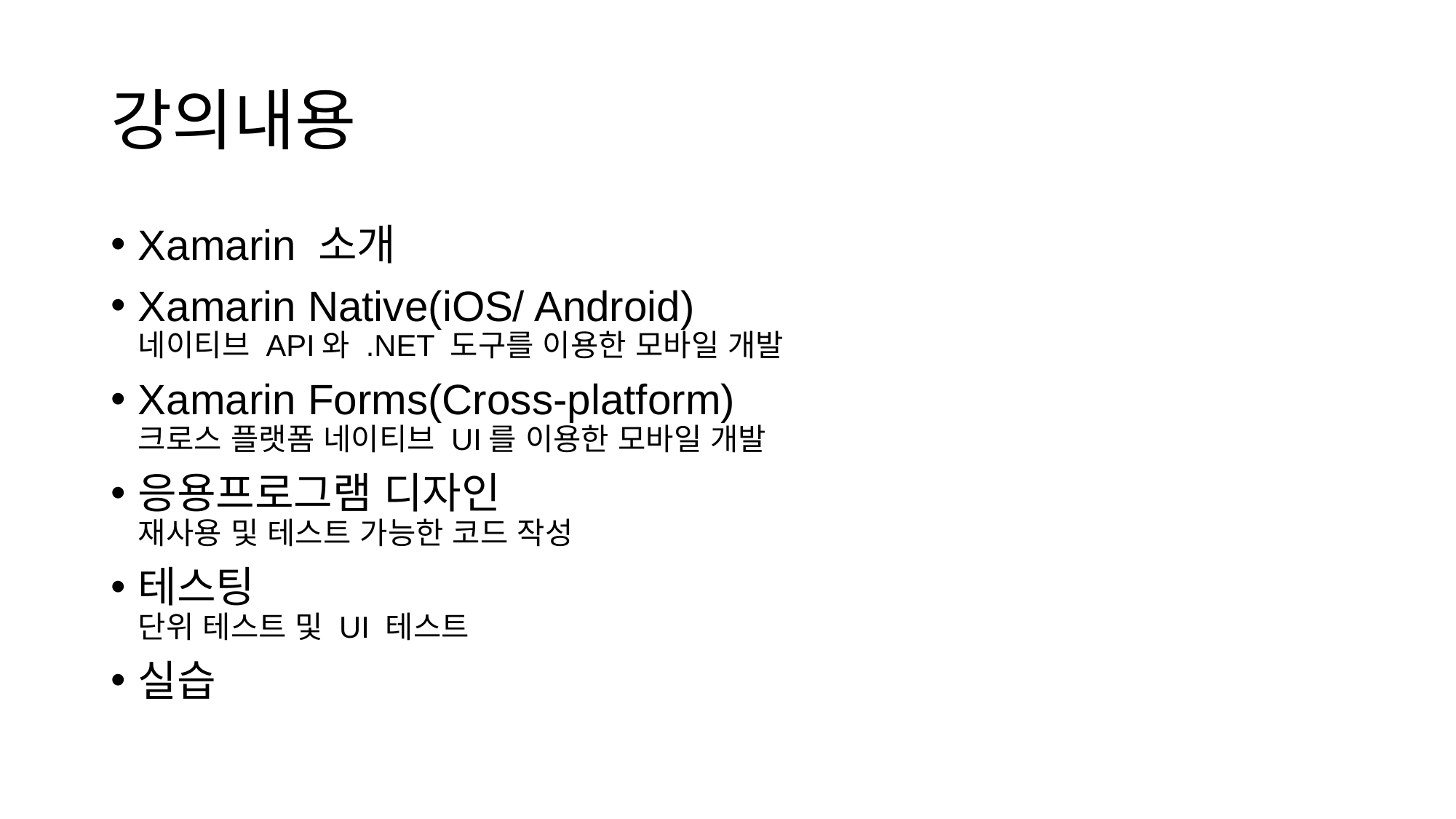

# 강의내용
Xamarin 소개
Xamarin Native(iOS/ Android)
네이티브 API와 .NET 도구를 이용한 모바일 개발
Xamarin Forms(Cross-platform)
크로스 플랫폼 네이티브 UI를 이용한 모바일 개발
응용프로그램 디자인
재사용 및 테스트 가능한 코드 작성
테스팅
단위 테스트 및 UI 테스트
실습